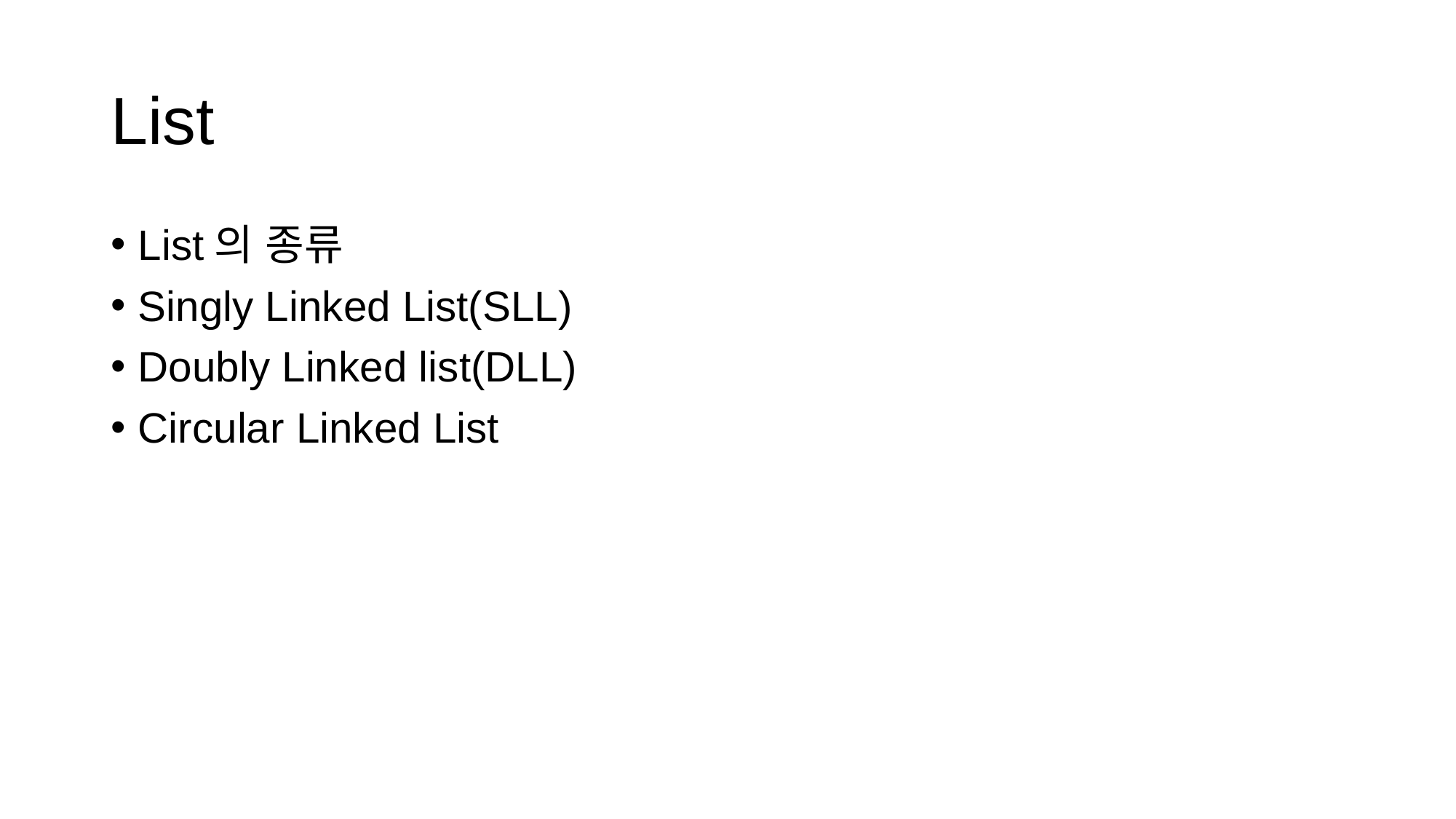

# List
List의 종류
Singly Linked List(SLL)
Doubly Linked list(DLL)
Circular Linked List